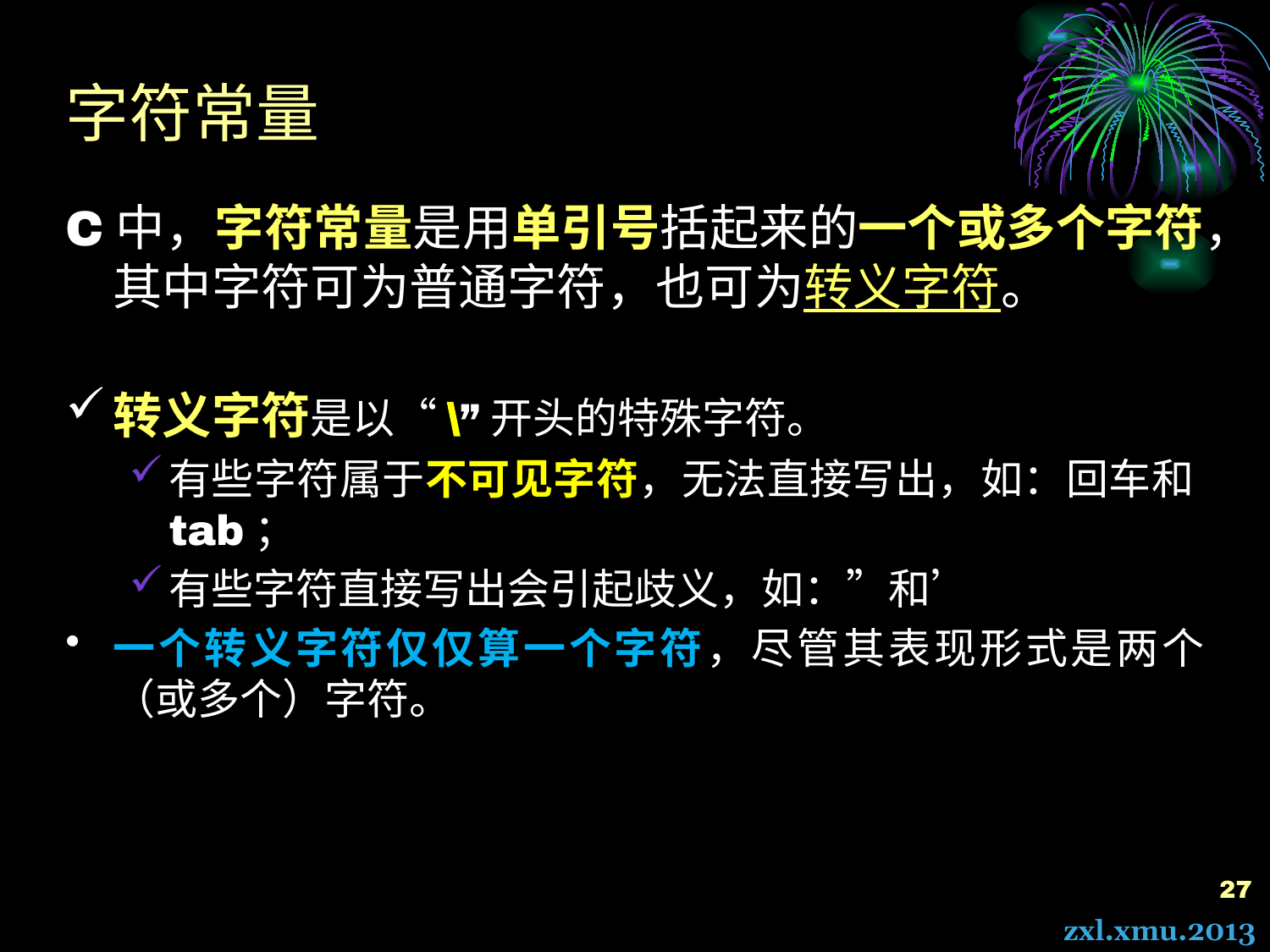

# 字符常量
C中，字符常量是用单引号括起来的一个或多个字符，其中字符可为普通字符，也可为转义字符。

转义字符是以“\”开头的特殊字符。
有些字符属于不可见字符，无法直接写出，如：回车和tab；
有些字符直接写出会引起歧义，如：”和’
一个转义字符仅仅算一个字符，尽管其表现形式是两个（或多个）字符。
27